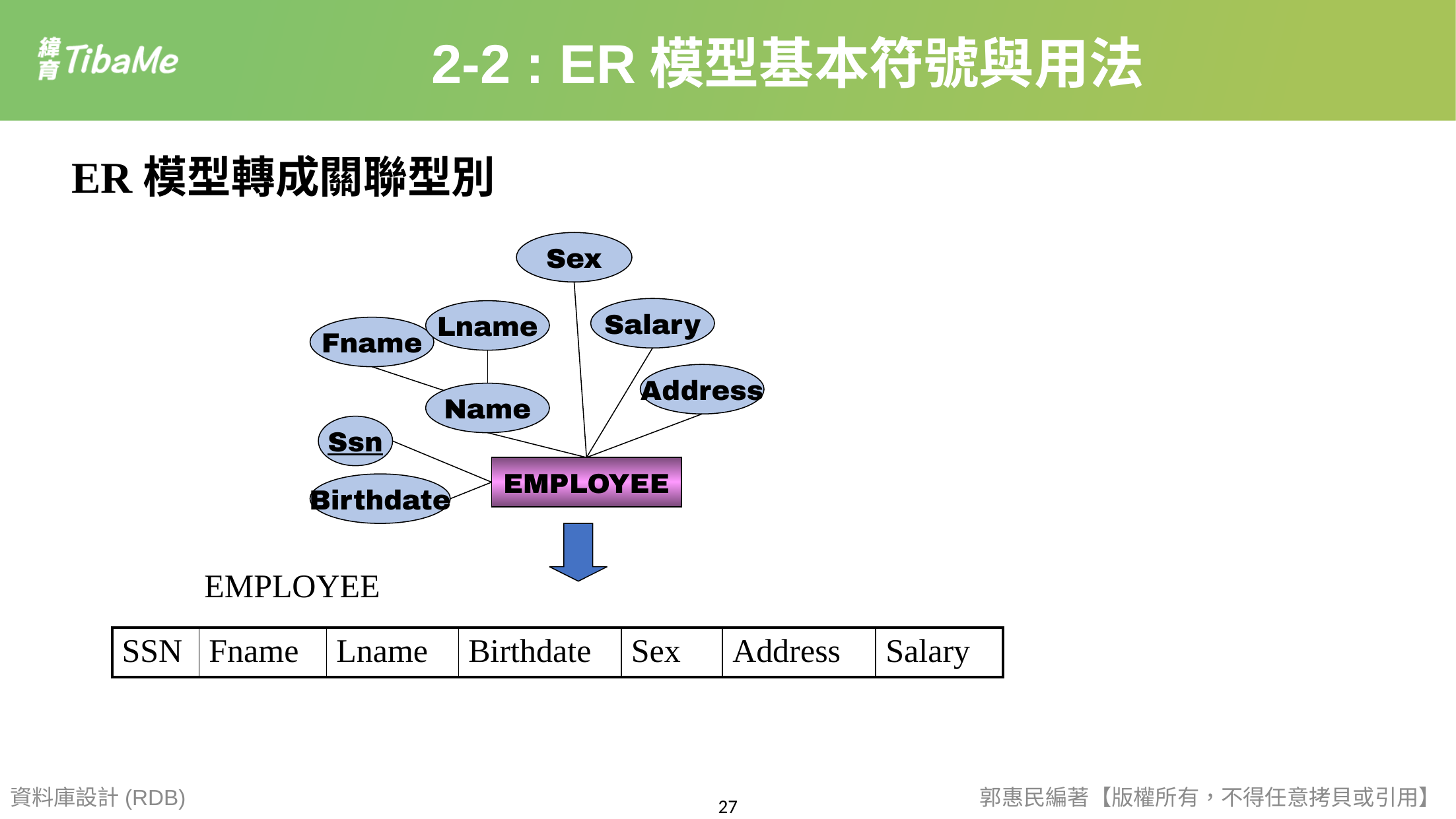

2-2 : ER模型基本符號與用法

ER模型轉成關聯型別
Sex
Salary
Lname
Fname
Address
Name
Ssn
EMPLOYEE
Birthdate

EMPLOYEE
| SSN | Fname | Lname | Birthdate | Sex | Address | Salary |
| --- | --- | --- | --- | --- | --- | --- |
資料庫設計(RDB)
郭惠民編著【版權所有，不得任意拷貝或引用】